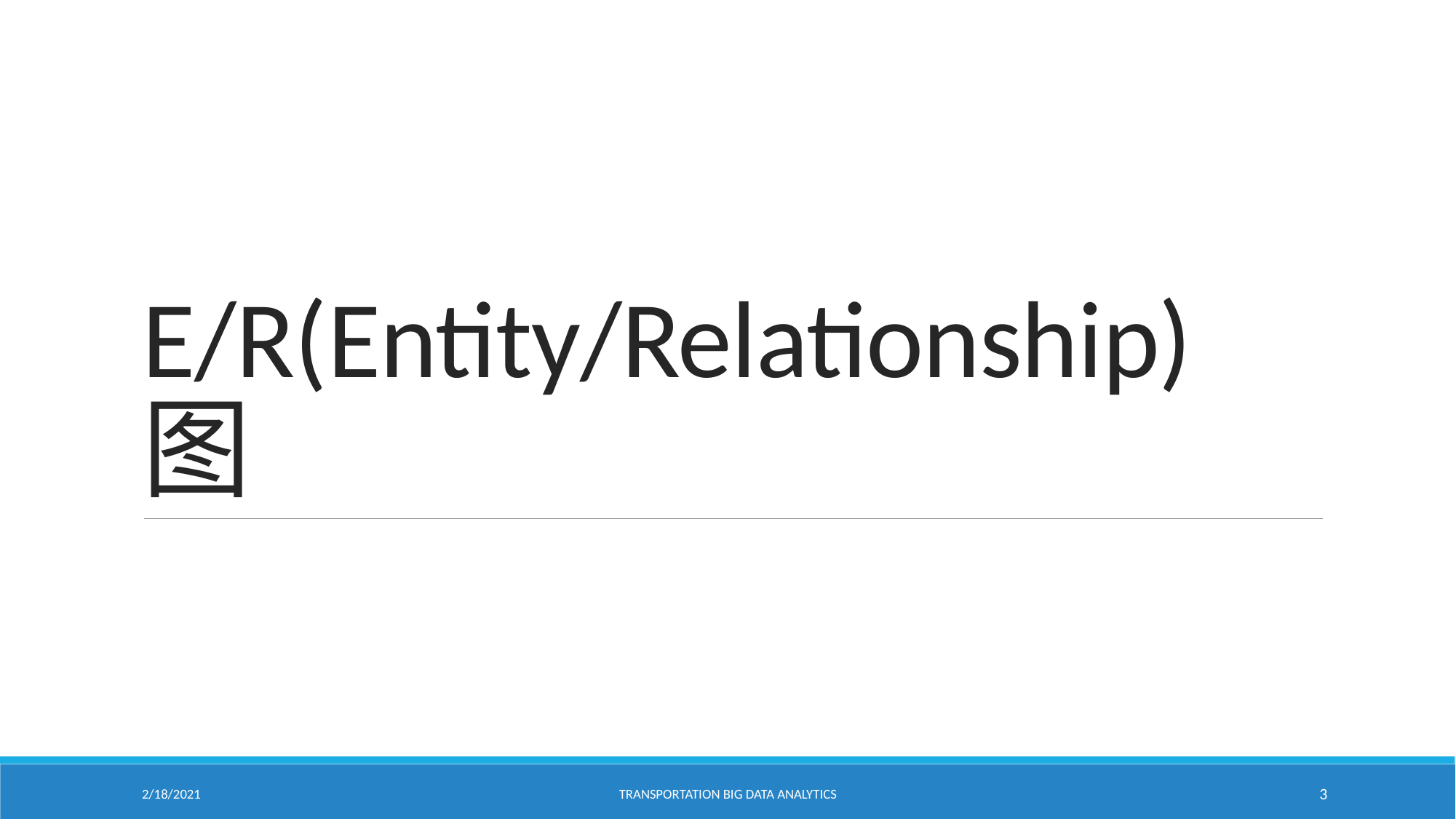

# E/R(Entity/Relationship)图
2/18/2021
Transportation Big Data Analytics
3